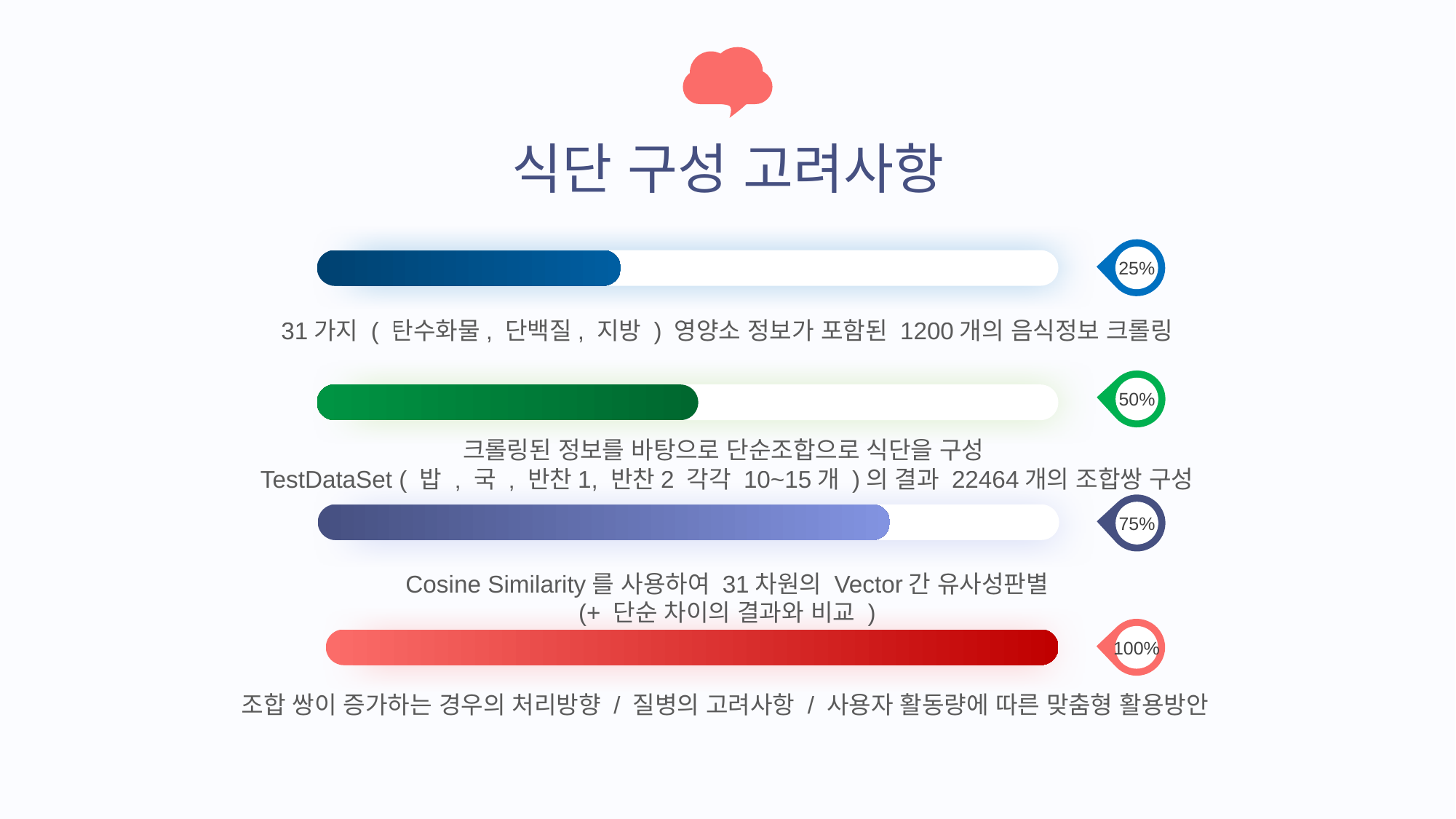

목차
식단 구성 고려사항

농식품 종합정보시스템 크롤링

31가지 ( 탄수화물, 단백질, 지방 ) 영양소 정보가 포함된 1200개의 음식정보 크롤링

식단 구성
크롤링된 정보를 바탕으로 단순조합으로 식단을 구성
TestDataSet ( 밥 , 국 , 반찬1, 반찬2 각각 10~15개 )의 결과 22464개의 조합쌍 구성

Cosine Similarity를 사용하여 31차원의 Vector간 유사성판별
(+ 단순 차이의 결과와 비교 )

전체 데이터에 대해 진행, 추후 논의사항
조합 쌍이 증가하는 경우의 처리방향 / 질병의 고려사항 / 사용자 활동량에 따른 맞춤형 활용방안

25%

50%

보건복지부 영양섭취 기준과 유사도 판별
75%

100%